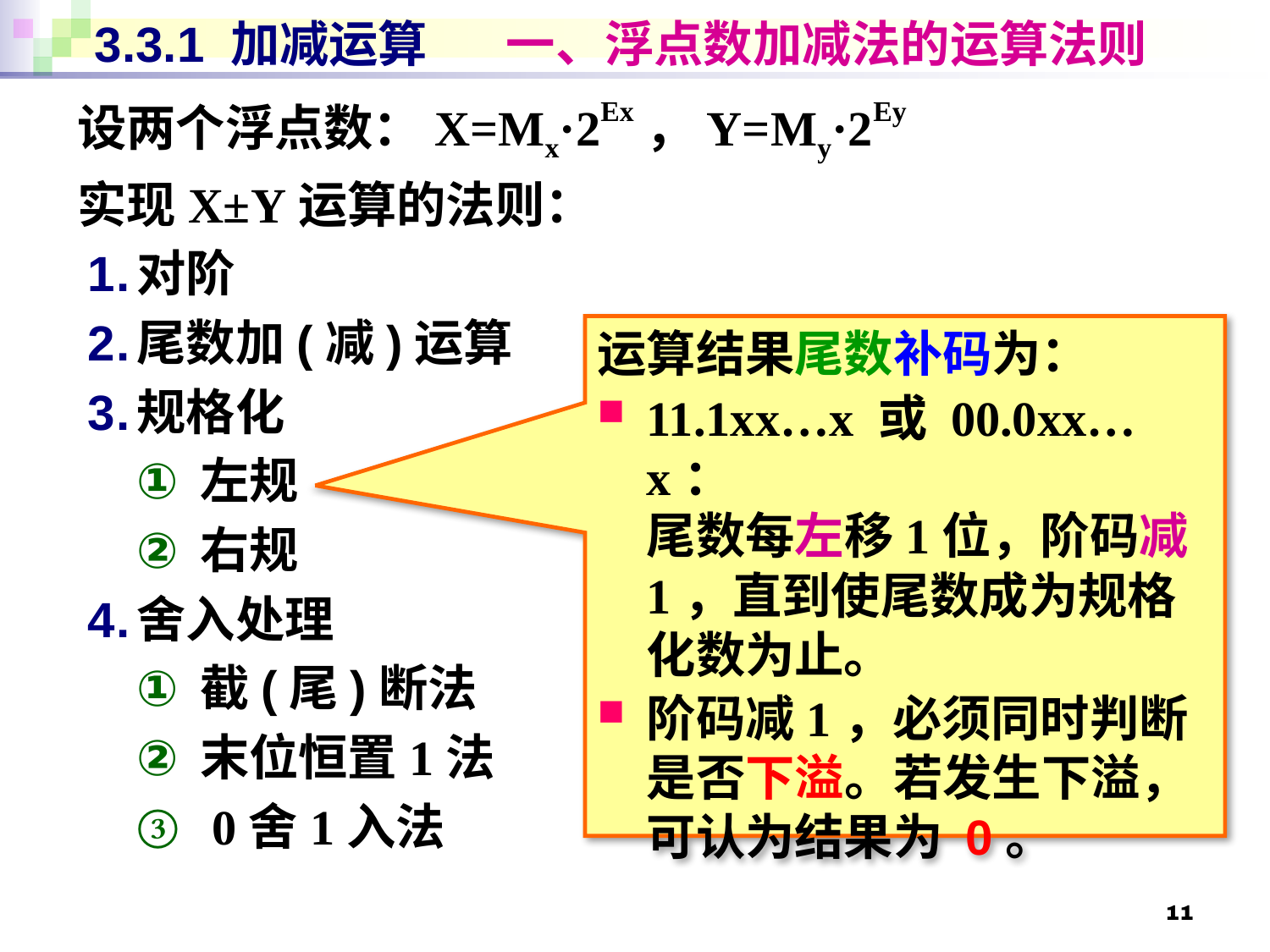

# 3.3.1 加减运算       一、浮点数加减法的运算法则
设两个浮点数：X=Mx·2Ex，Y=My·2Ey
实现X±Y运算的法则：
对阶
尾数加(减)运算
规格化
左规
右规
舍入处理
截(尾)断法
末位恒置1法
 0舍1入法
运算结果尾数补码为：
11.1xx…x 或 00.0xx…x：
尾数每左移1位，阶码减1，直到使尾数成为规格化数为止。
阶码减1，必须同时判断是否下溢。若发生下溢，可认为结果为 0。
11